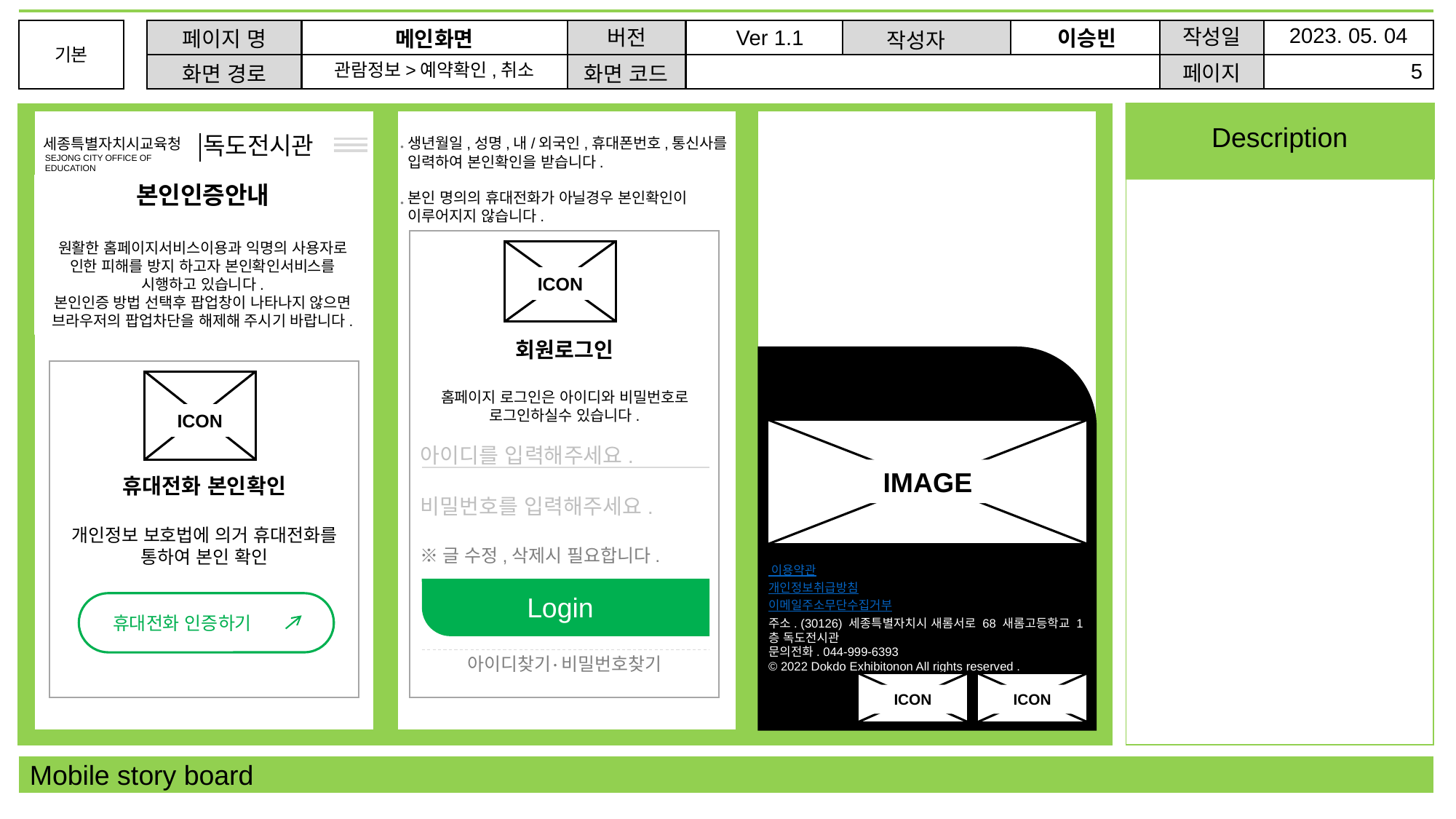

2023. 05. 04
작성일
Ver 1.1
버전
이승빈
페이지 명
메인화면

기본

기본
작성자
기본
5
관람정보>예약확인,취소
페이지
화면 코드
화면 경로

기본
기본
기본
기본
Description
독도전시관
세종특별자치시교육청
SEJONG CITY OFFICE OF EDUCATION

생년월일,성명,내/외국인,휴대폰번호,통신사를
입력하여 본인확인을 받습니다.

본인 명의의 휴대전화가 아닐경우 본인확인이
이루어지지 않습니다.
●

본인인증안내

원활한 홈페이지서비스이용과 익명의 사용자로 인한 피해를 방지 하고자 본인확인서비스를 시행하고 있습니다.
본인인증 방법 선택후 팝업창이 나타나지 않으면 브라우저의 팝업차단을 해제해 주시기 바랍니다.
●

ICON
회원로그인

홈페이지 로그인은 아이디와 비밀번호로 로그인하실수 있습니다.

아이디를 입력해주세요.

비밀번호를 입력해주세요.

※글 수정,삭제시 필요합니다.

아이디찾기  비밀번호찾기

ICON
휴대전화 본인확인

개인정보 보호법에 의거 휴대전화를 통하여 본인 확인
  휴대전화 인증하기

IMAGE

 이용약관
개인정보취급방침
이메일주소무단수집거부
주소. (30126) 세종특별자치시 새롬서로 68 새롬고등학교 1층 독도전시관
문의전화. 044-999-6393
© 2022 Dokdo Exhibitonon All rights reserved .

Login
●

ICON

ICON
Mobile story board